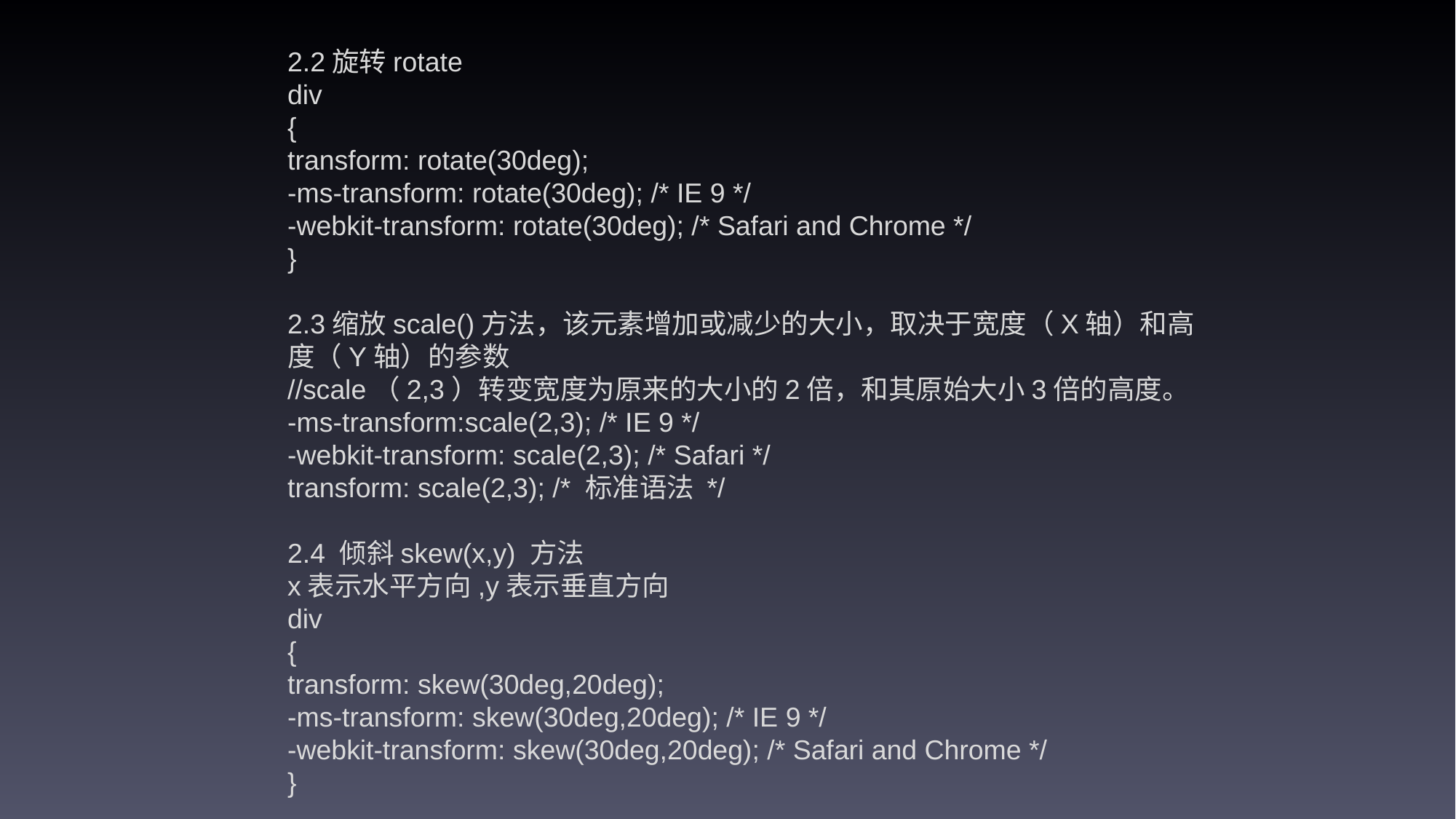

2.2旋转rotate
div
{
transform: rotate(30deg);
-ms-transform: rotate(30deg); /* IE 9 */
-webkit-transform: rotate(30deg); /* Safari and Chrome */
}

2.3缩放scale()方法，该元素增加或减少的大小，取决于宽度（X轴）和高度（Y轴）的参数
//scale（2,3）转变宽度为原来的大小的2倍，和其原始大小3倍的高度。
-ms-transform:scale(2,3); /* IE 9 */
-webkit-transform: scale(2,3); /* Safari */
transform: scale(2,3); /* 标准语法 */

2.4 倾斜skew(x,y) 方法
x表示水平方向,y表示垂直方向
div
{
transform: skew(30deg,20deg);
-ms-transform: skew(30deg,20deg); /* IE 9 */
-webkit-transform: skew(30deg,20deg); /* Safari and Chrome */
}